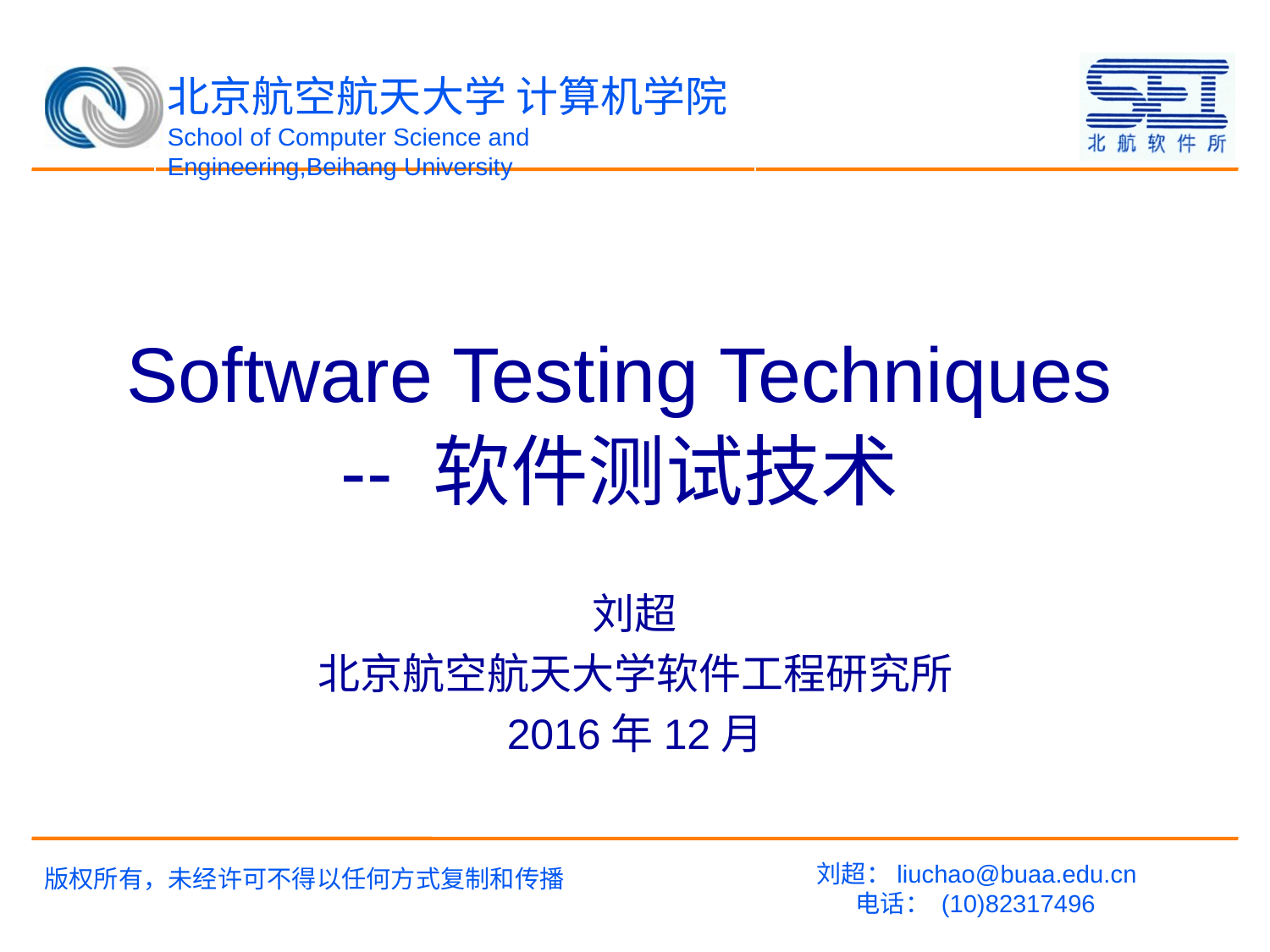

Software Testing Techniques
-- 软件测试技术
刘超
北京航空航天大学软件工程研究所
2016年12月